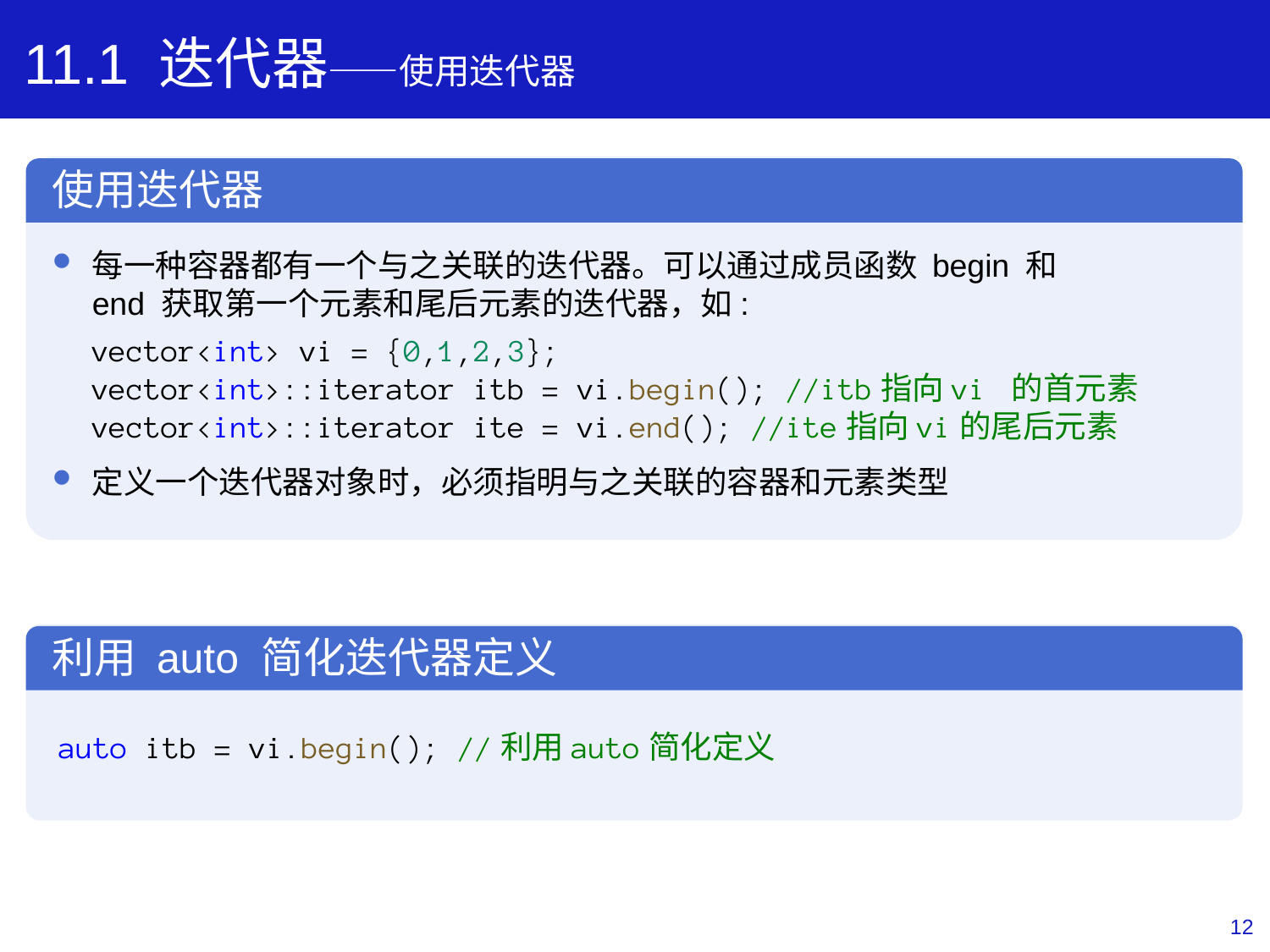

11.1 迭代器——使用迭代器

使用迭代器
每一种容器都有一个与之关联的迭代器。可以通过成员函数 begin 和 end 获取第一个元素和尾后元素的迭代器，如:
vector<int> vi = {0,1,2,3};
vector<int>::iterator itb = vi.begin(); //itb指向vi 的首元素
vector<int>::iterator ite = vi.end(); //ite指向vi的尾后元素

定义一个迭代器对象时，必须指明与之关联的容器和元素类型

利用 auto 简化迭代器定义
auto itb = vi.begin(); //利用auto简化定义
12